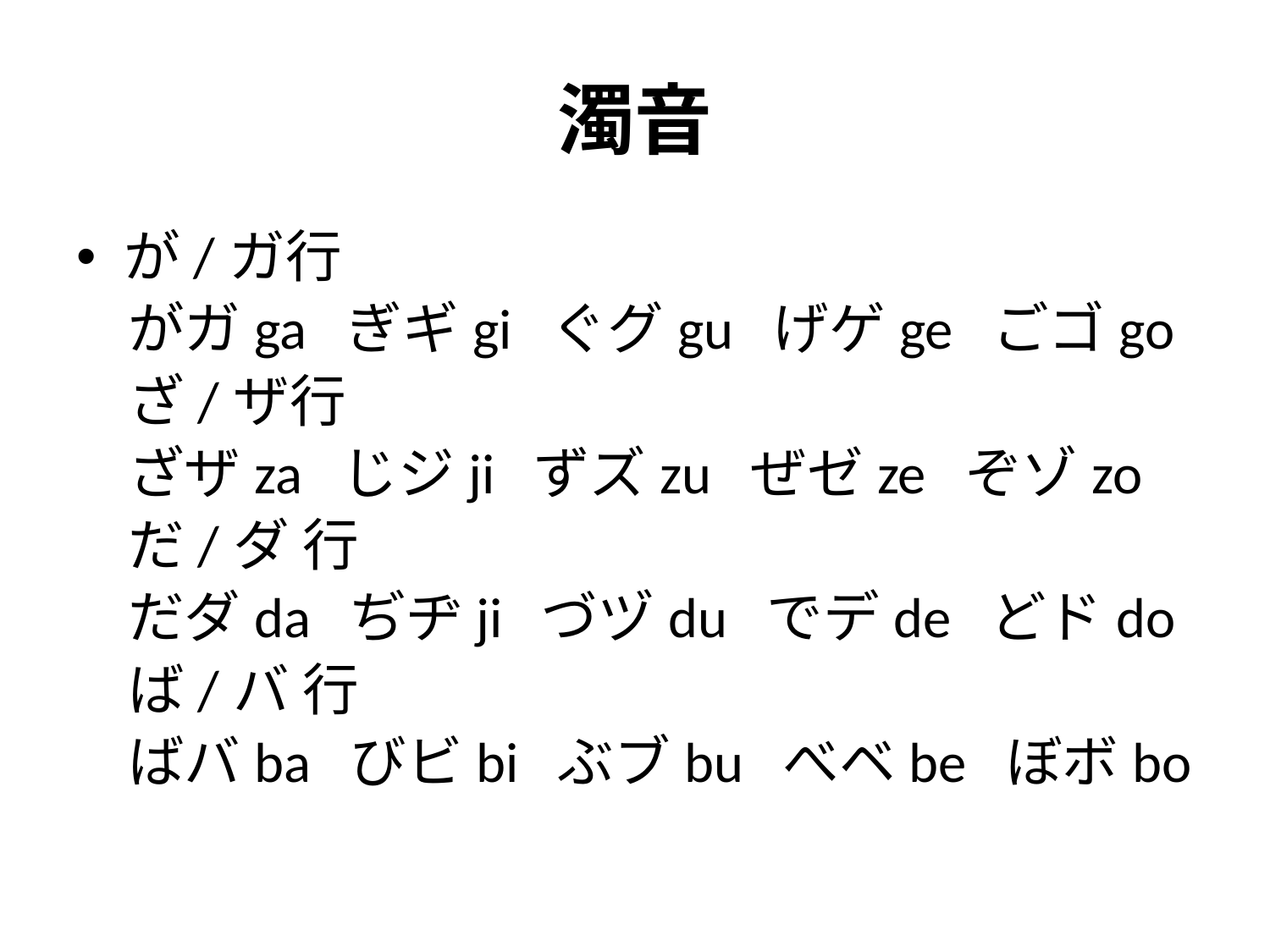

# 濁音
が/ガ行
   がガga  ぎギgi  ぐグgu  げゲge  ごゴgo
   ざ/ザ行
   ざザza  じジji  ずズzu  ぜゼze  ぞゾzo
   だ/ダ 行
   だダda  ぢヂji  づヅdu  でデde  どドdo
   ば/バ 行
   ばバba  びビbi  ぶブbu  べベbe  ぼボbo